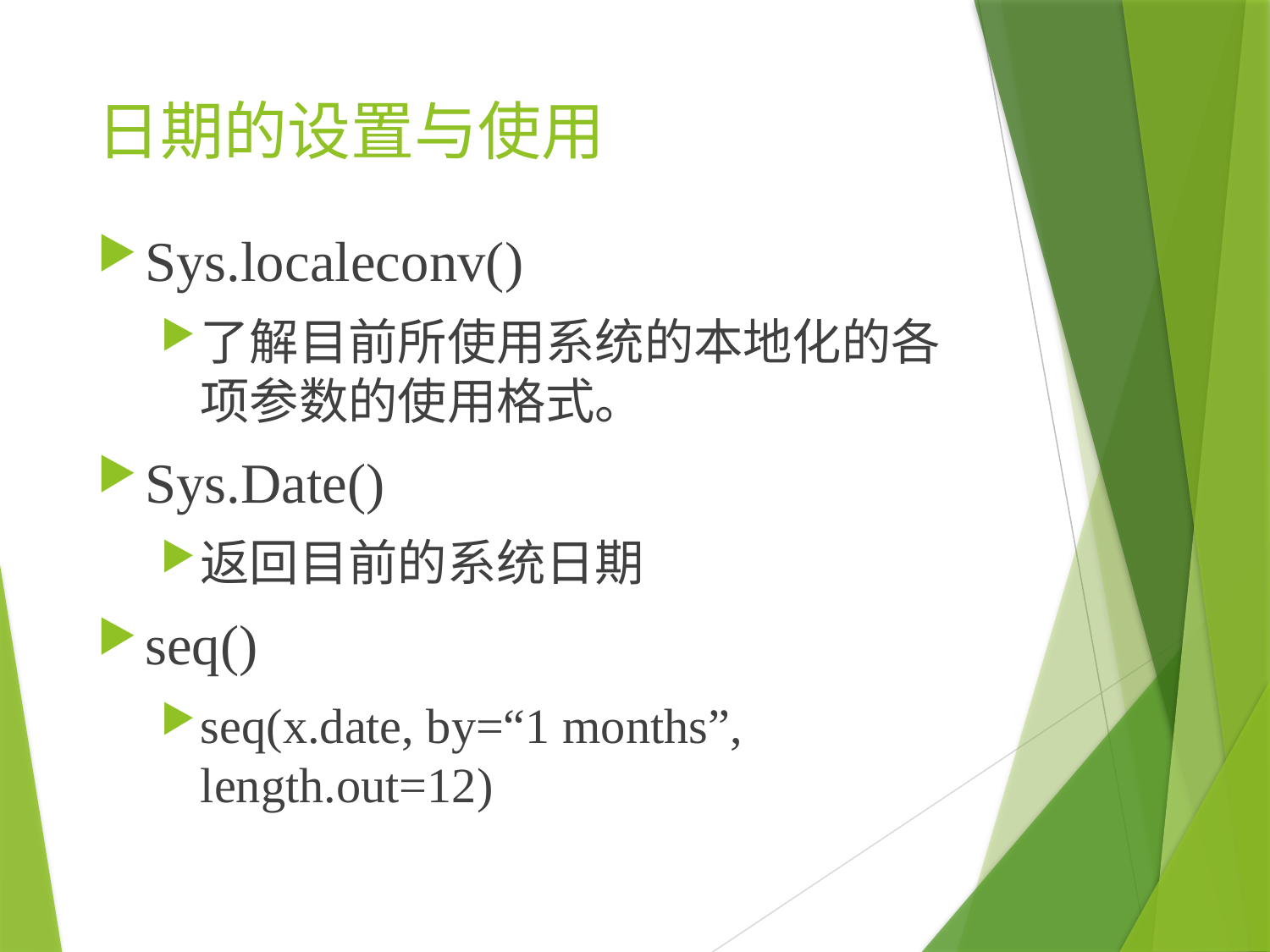

# 日期的设置与使用
Sys.localeconv()
了解目前所使用系统的本地化的各项参数的使用格式。
Sys.Date()
返回目前的系统日期
seq()
seq(x.date, by=“1 months”, length.out=12)